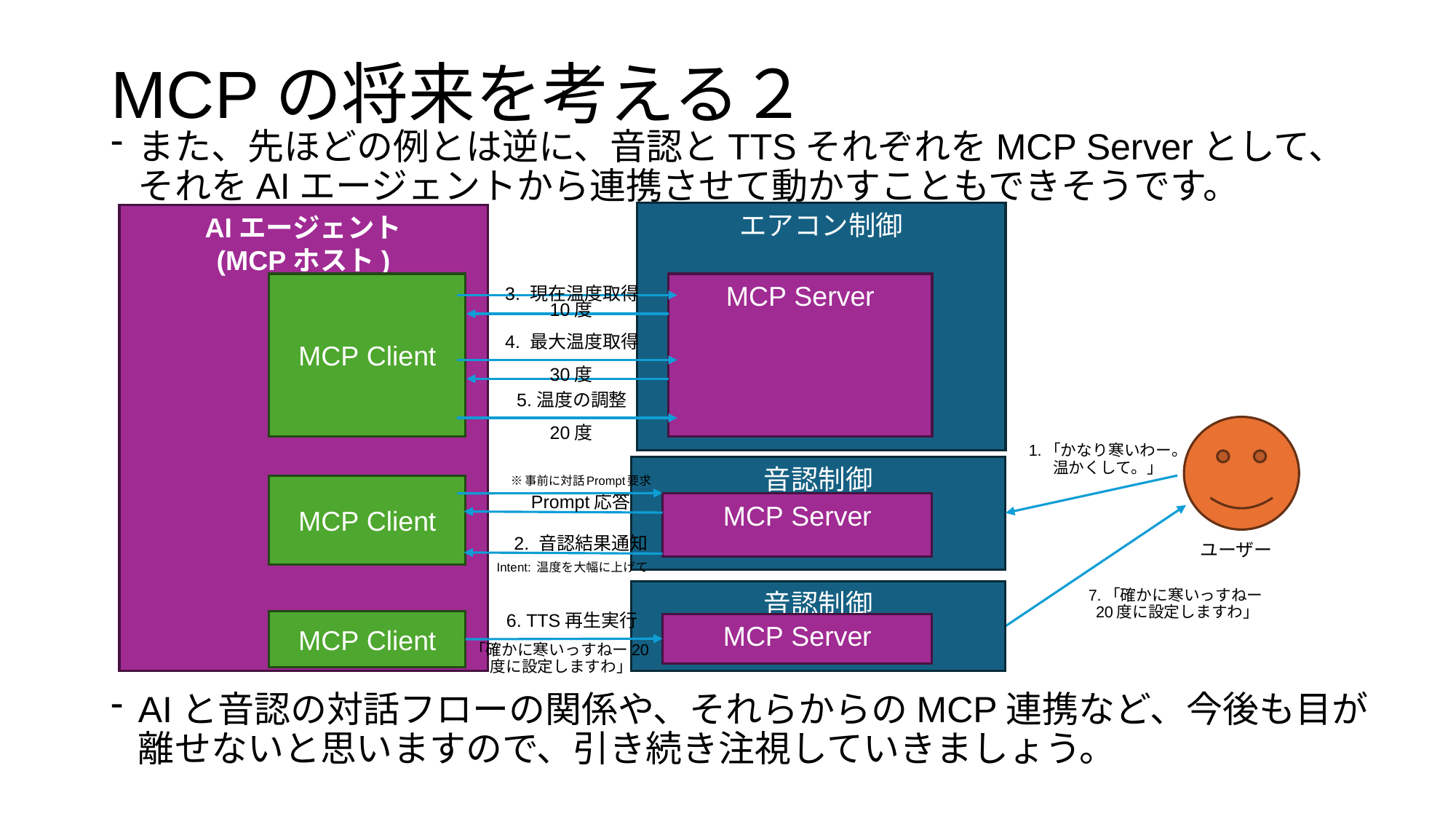

# MCPの将来を考える２
また、先ほどの例とは逆に、音認とTTSそれぞれをMCP Serverとして、それをAIエージェントから連携させて動かすこともできそうです。

エアコン制御
AIエージェント
(MCPホスト)
MCP Client
MCP Server
3. 現在温度取得

10度

4. 最大温度取得

30度

5.温度の調整

20度

1.「かなり寒いわー。
温かくして。」

音認制御
※事前に対話Prompt要求
MCP Client
Prompt応答
MCP Server
2. 音認結果通知

ユーザー

Intent: 温度を大幅に上げて
音認制御
7.「確かに寒いっすねー20度に設定しますわ」

6. TTS再生実行

MCP Client
MCP Server
「確かに寒いっすねー20度に設定しますわ」

AIと音認の対話フローの関係や、それらからのMCP連携など、今後も目が離せないと思いますので、引き続き注視していきましょう。